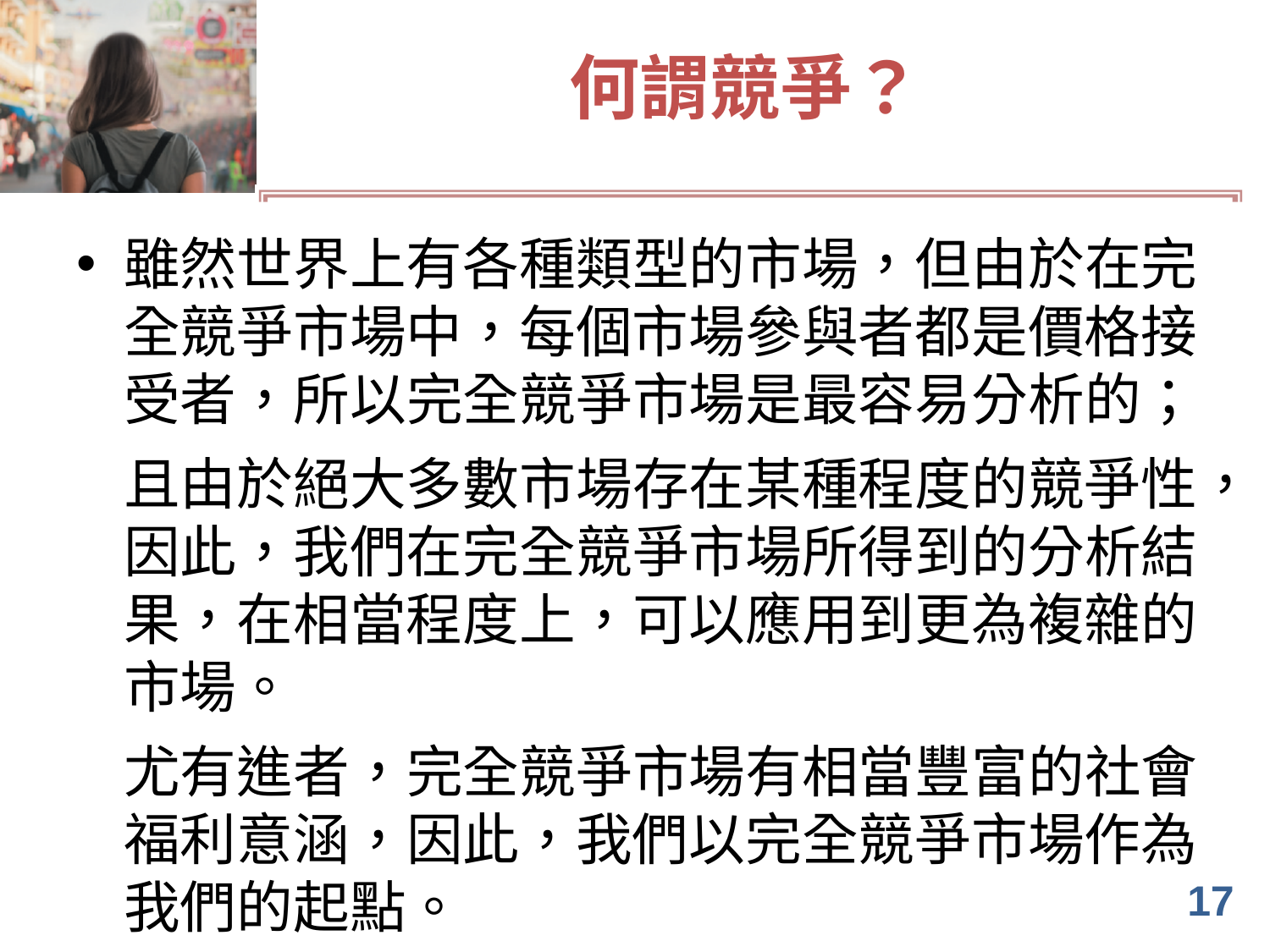

# 何謂競爭？
雖然世界上有各種類型的市場，但由於在完全競爭市場中，每個市場參與者都是價格接受者，所以完全競爭市場是最容易分析的；

	且由於絕大多數市場存在某種程度的競爭性，因此，我們在完全競爭市場所得到的分析結果，在相當程度上，可以應用到更為複雜的市場。

	尤有進者，完全競爭市場有相當豐富的社會福利意涵，因此，我們以完全競爭市場作為我們的起點。
17